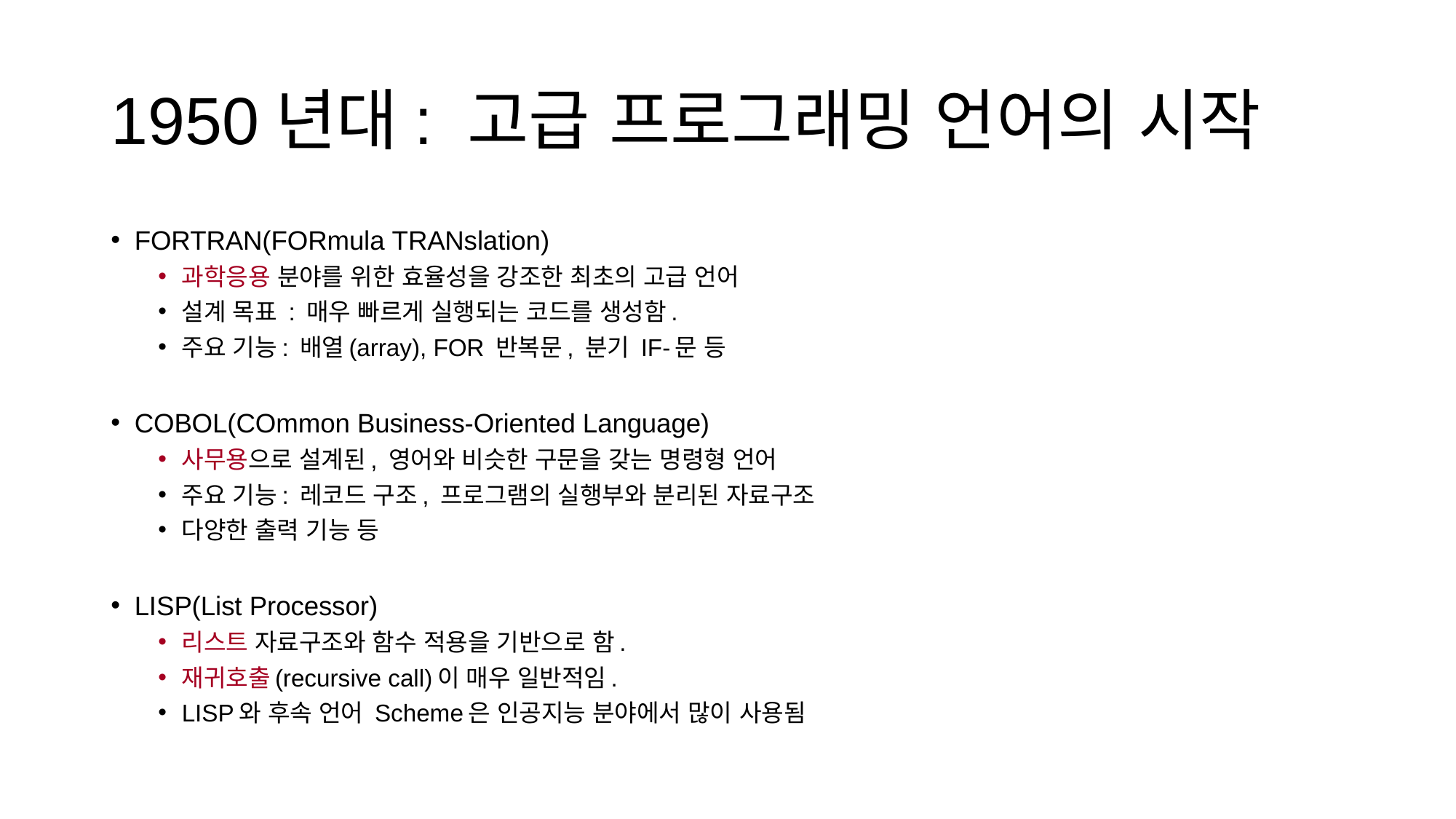

# 1950년대: 고급 프로그래밍 언어의 시작
FORTRAN(FORmula TRANslation)
과학응용 분야를 위한 효율성을 강조한 최초의 고급 언어
설계 목표 : 매우 빠르게 실행되는 코드를 생성함.
주요 기능: 배열(array), FOR 반복문, 분기 IF-문 등

COBOL(COmmon Business-Oriented Language)
사무용으로 설계된, 영어와 비슷한 구문을 갖는 명령형 언어
주요 기능: 레코드 구조, 프로그램의 실행부와 분리된 자료구조
다양한 출력 기능 등

LISP(List Processor)
리스트 자료구조와 함수 적용을 기반으로 함.
재귀호출(recursive call)이 매우 일반적임.
LISP와 후속 언어 Scheme은 인공지능 분야에서 많이 사용됨